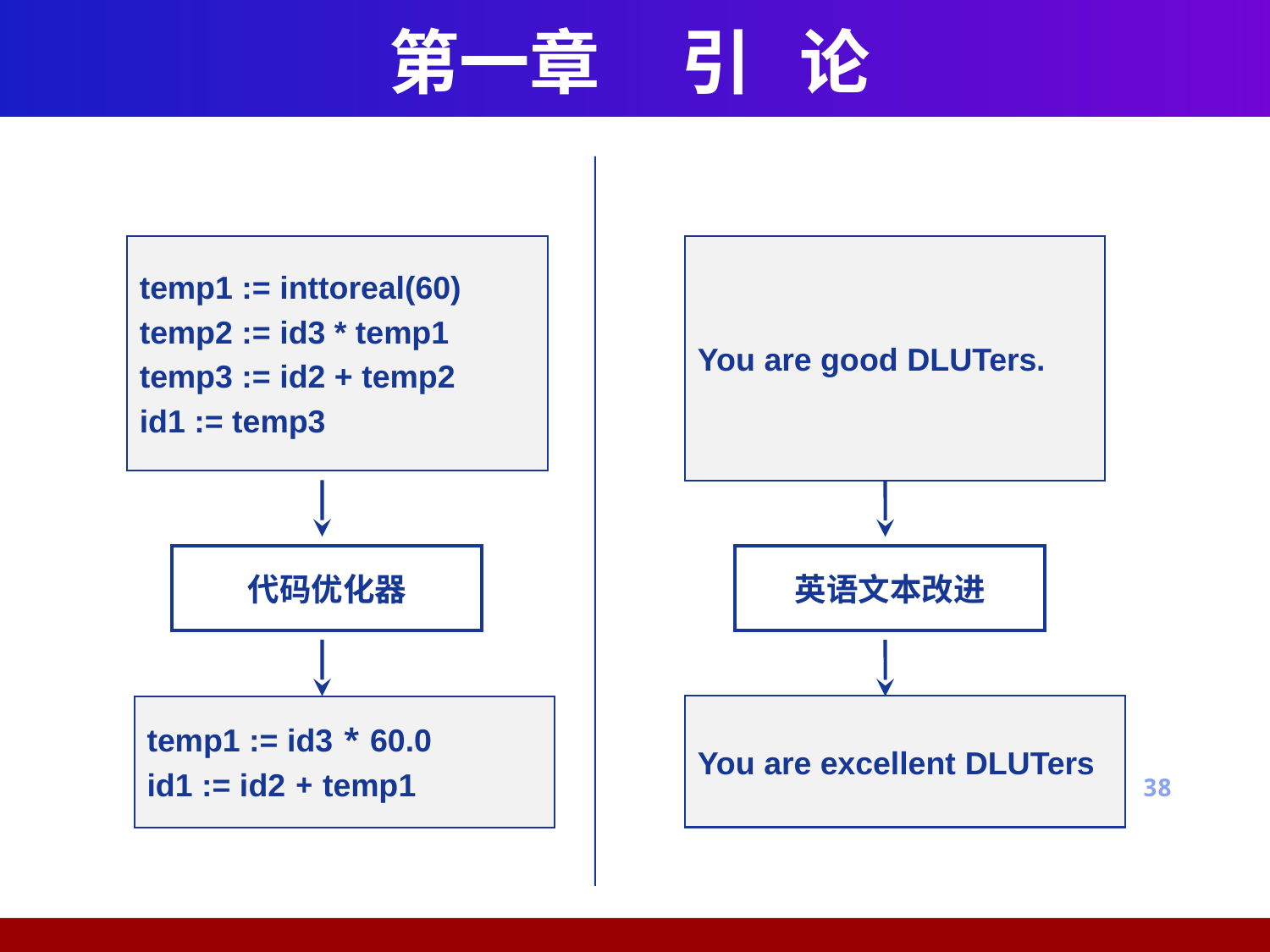

# 第一章     引   论

temp1 := inttoreal(60)
temp2 := id3 * temp1
temp3 := id2 + temp2
id1 := temp3
You are good DLUTers.

代码优化器
英语文本改进

You are excellent DLUTers
temp1 := id3 * 60.0
id1 := id2 + temp1
38